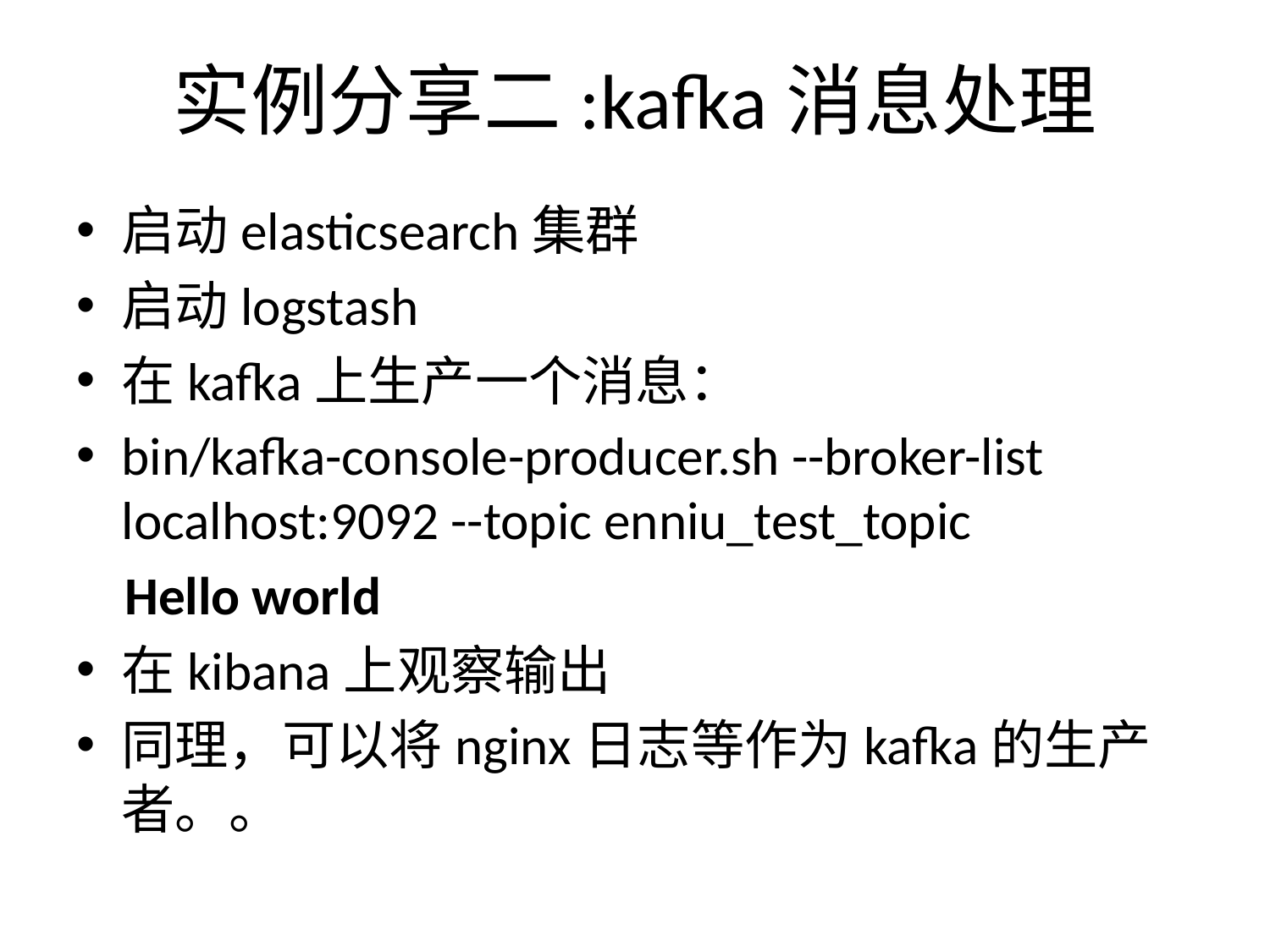

# 实例分享二:kafka消息处理
启动elasticsearch集群
启动logstash
在kafka上生产一个消息：
bin/kafka-console-producer.sh --broker-list localhost:9092 --topic enniu_test_topic
    Hello world
在kibana上观察输出
同理，可以将nginx日志等作为kafka的生产者。。